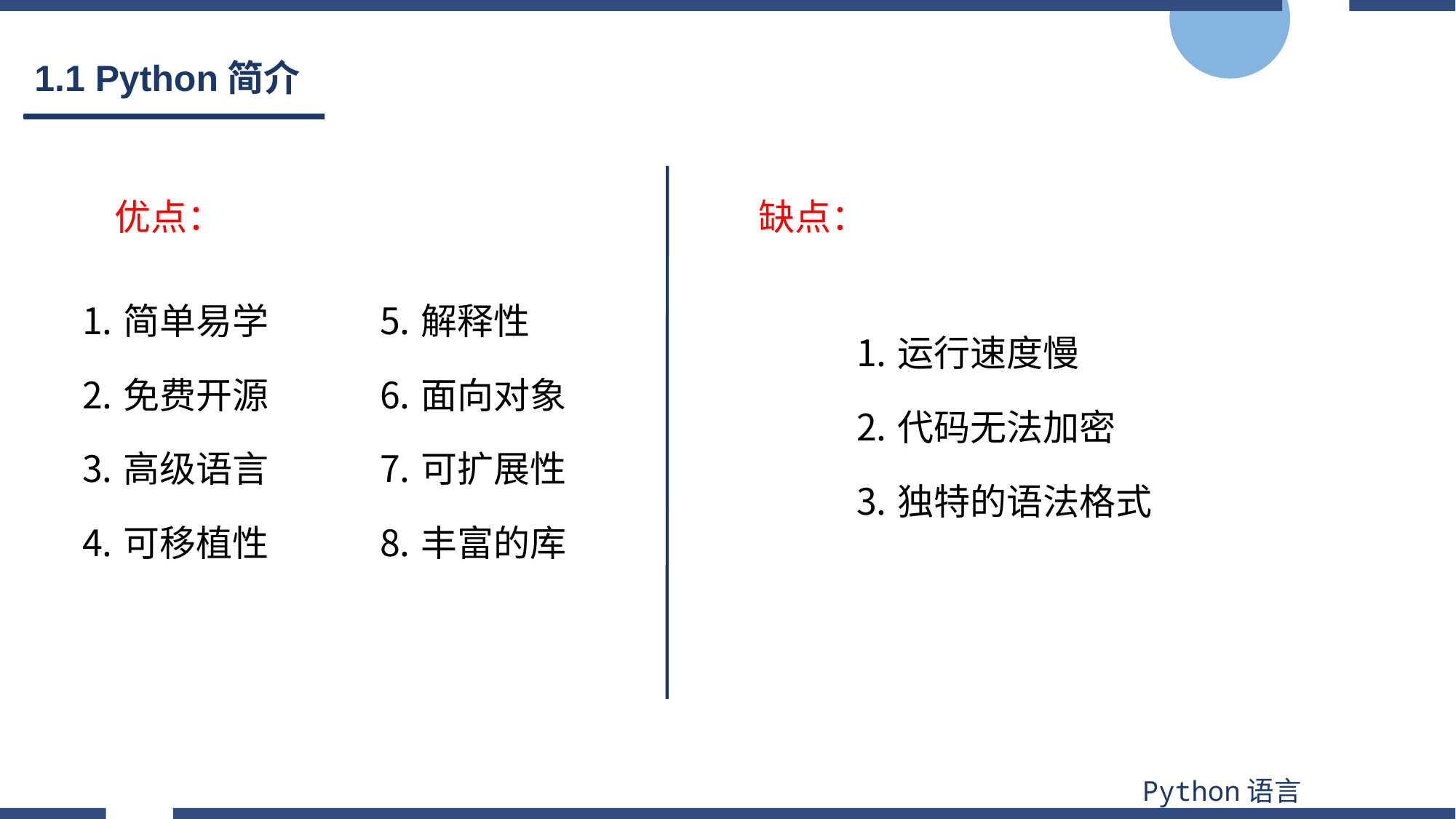

# 1.1 Python简介
优点：
缺点：
简单易学
免费开源
高级语言
可移植性
解释性
面向对象
可扩展性
丰富的库

运行速度慢
代码无法加密
独特的语法格式